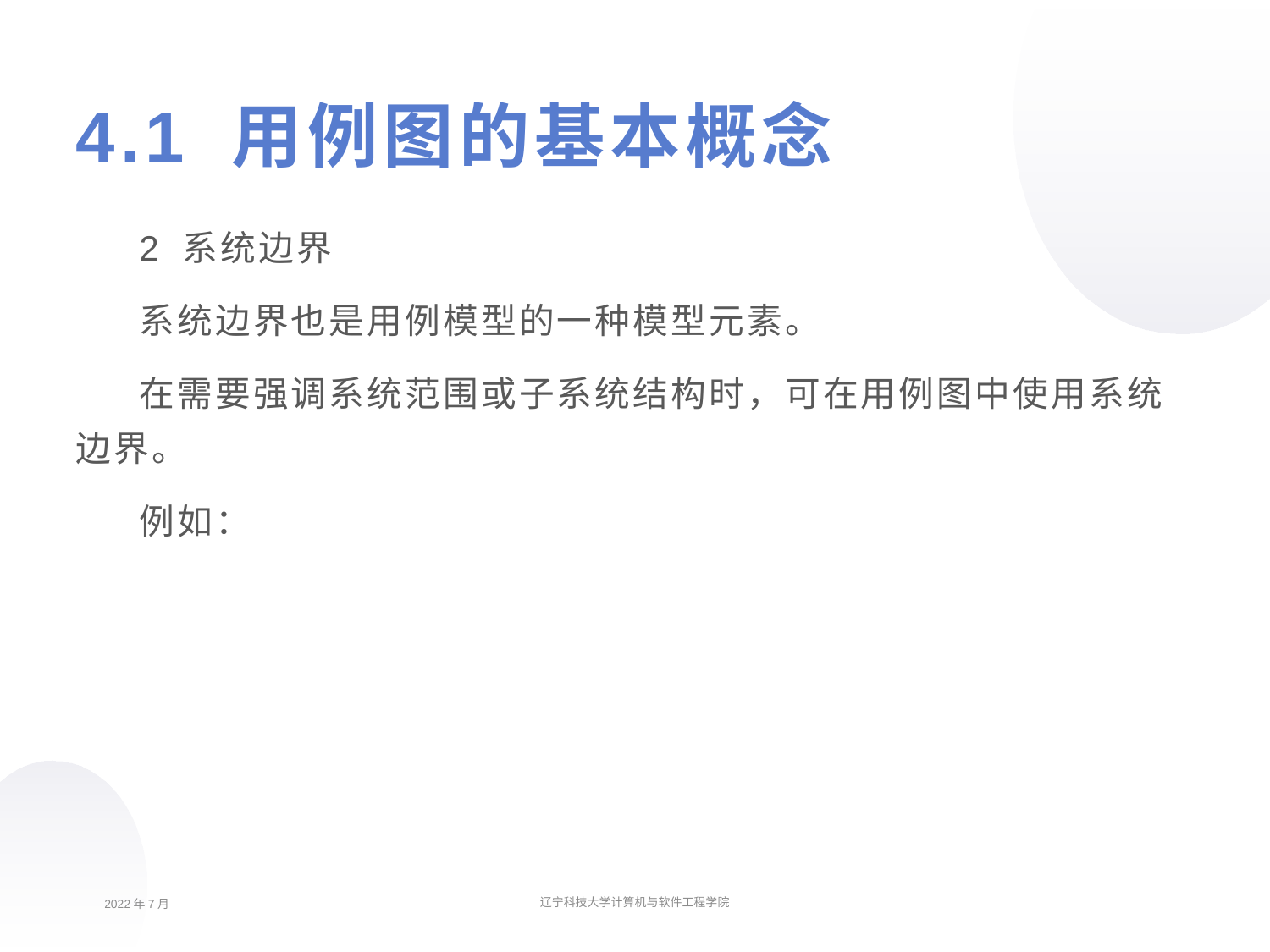

4.1 用例图的基本概念
2 系统边界
系统边界也是用例模型的一种模型元素。
在需要强调系统范围或子系统结构时，可在用例图中使用系统边界。
例如：

2022年7月
辽宁科技大学计算机与软件工程学院
5